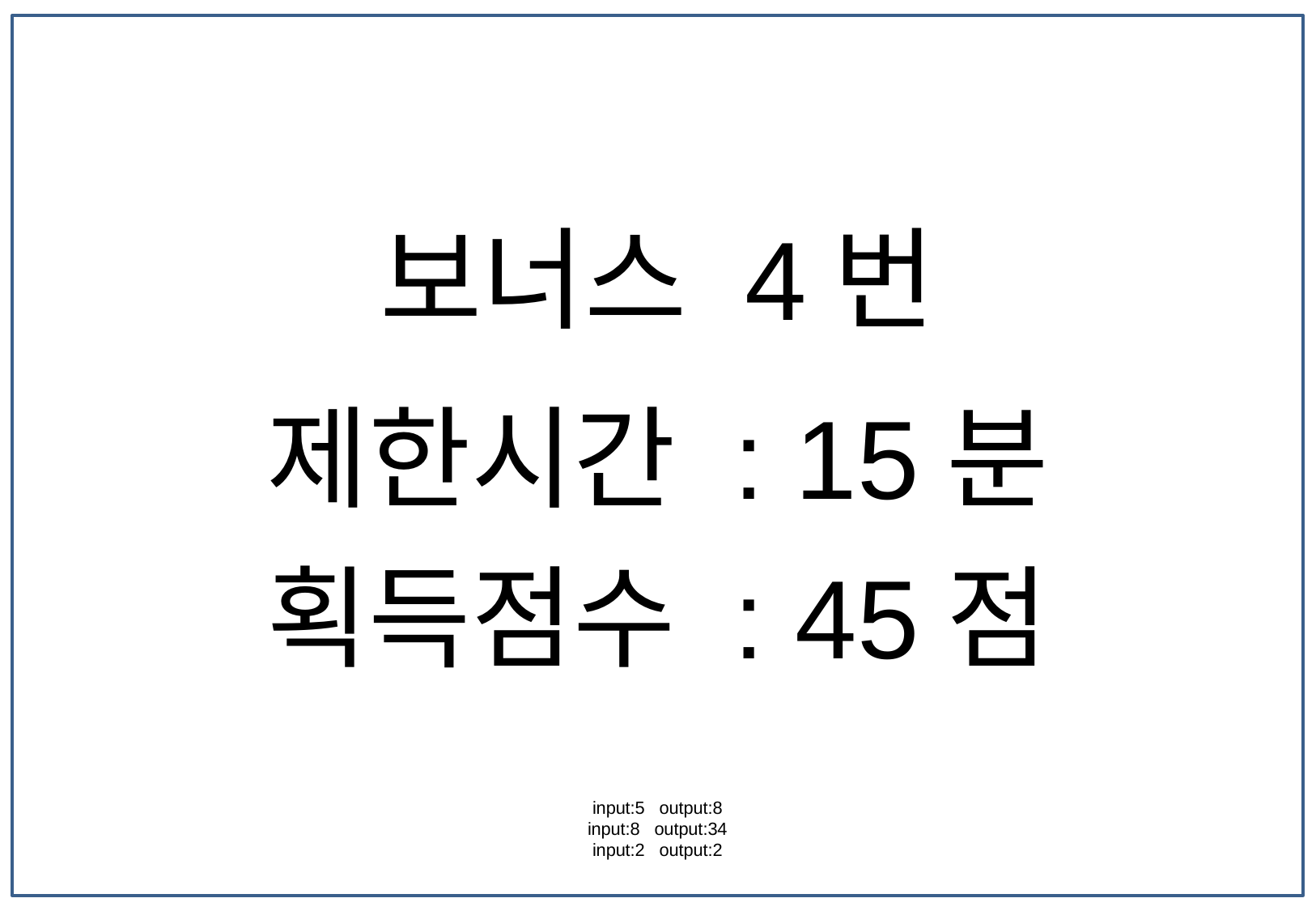

보너스 4번
제한시간 : 15분
획득점수 : 45점
input:5   output:8
input:8   output:34
input:2   output:2